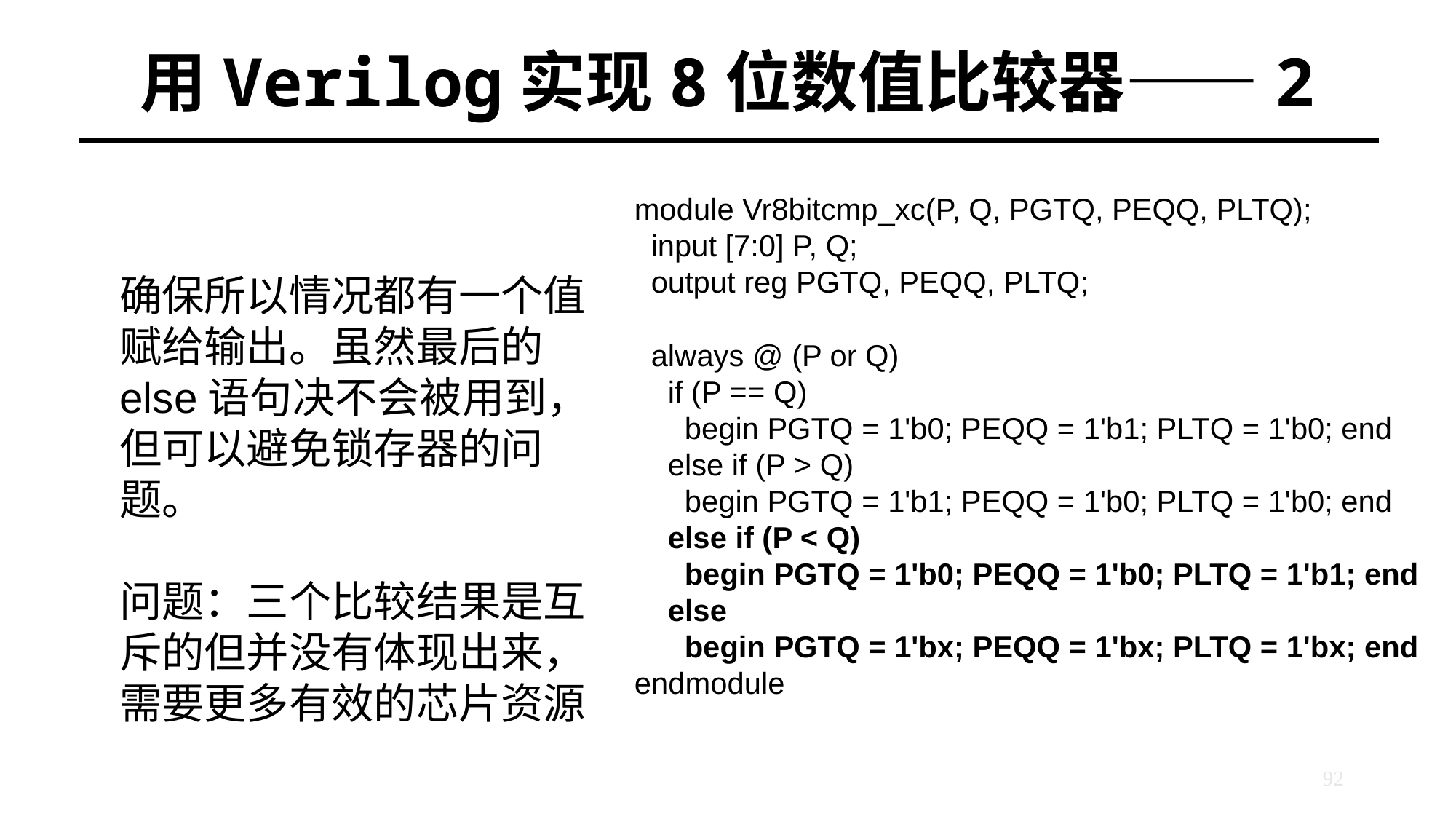

# 用Verilog实现8位数值比较器——2

module Vr8bitcmp_xc(P, Q, PGTQ, PEQQ, PLTQ);
  input [7:0] P, Q;
  output reg PGTQ, PEQQ, PLTQ;

  always @ (P or Q)
    if (P == Q)
      begin PGTQ = 1'b0; PEQQ = 1'b1; PLTQ = 1'b0; end
    else if (P > Q)
      begin PGTQ = 1'b1; PEQQ = 1'b0; PLTQ = 1'b0; end
    else if (P < Q)
      begin PGTQ = 1'b0; PEQQ = 1'b0; PLTQ = 1'b1; end
    else
      begin PGTQ = 1'bx; PEQQ = 1'bx; PLTQ = 1'bx; end
endmodule
确保所以情况都有一个值赋给输出。虽然最后的else语句决不会被用到，但可以避免锁存器的问题。

问题：三个比较结果是互斥的但并没有体现出来，需要更多有效的芯片资源
92